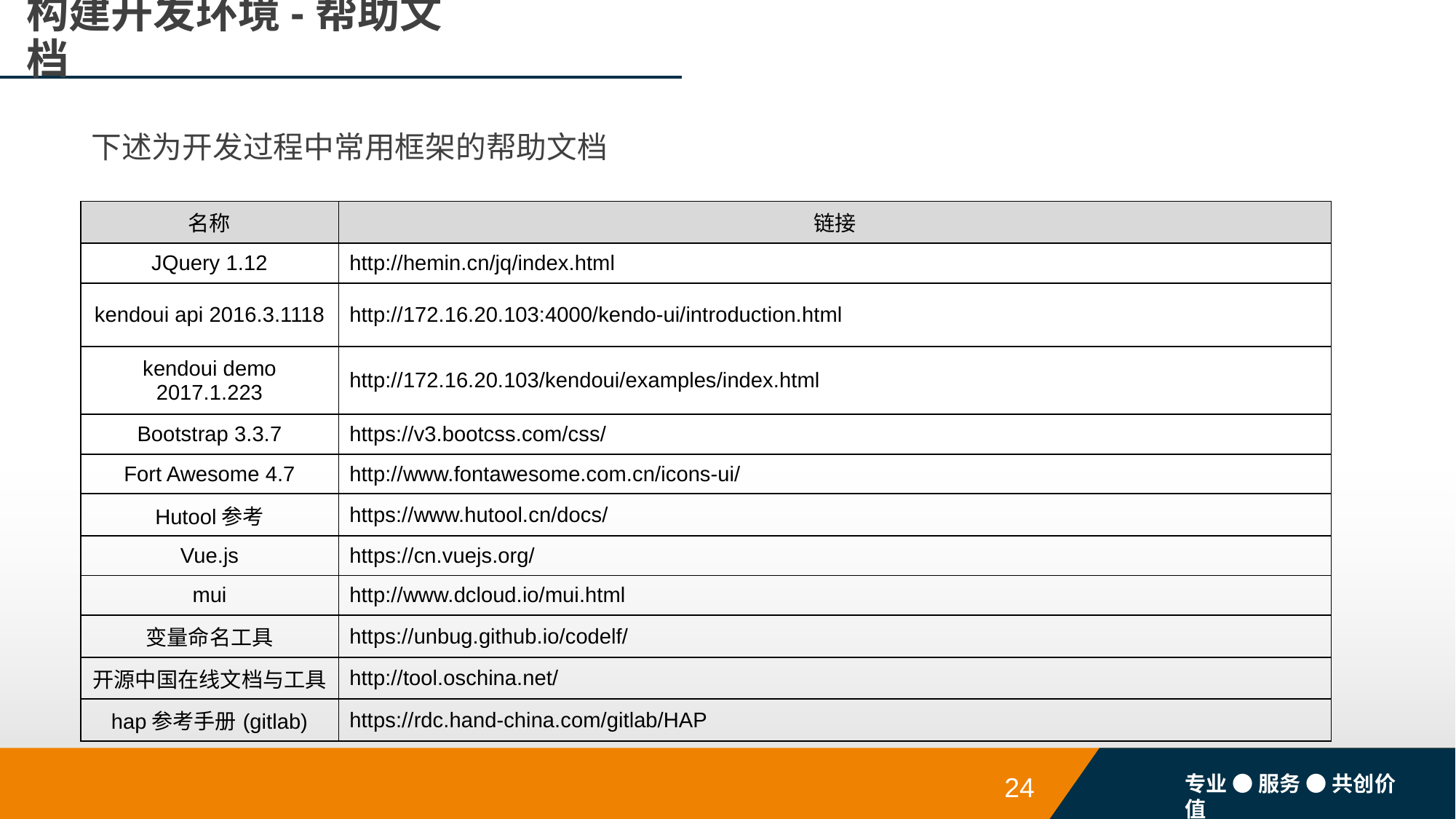

# 构建开发环境-帮助文档
下述为开发过程中常用框架的帮助文档
| 名称 | 链接 |
| --- | --- |
| JQuery 1.12 | http://hemin.cn/jq/index.html |
| kendoui api 2016.3.1118 | http://172.16.20.103:4000/kendo-ui/introduction.html |
| kendoui demo 2017.1.223 | http://172.16.20.103/kendoui/examples/index.html |
| Bootstrap 3.3.7 | https://v3.bootcss.com/css/ |
| Fort Awesome 4.7 | http://www.fontawesome.com.cn/icons-ui/ |
| Hutool参考 | https://www.hutool.cn/docs/ |
| Vue.js | https://cn.vuejs.org/ |
| mui | http://www.dcloud.io/mui.html |
| 变量命名工具 | https://unbug.github.io/codelf/ |
| 开源中国在线文档与工具 | http://tool.oschina.net/ |
| hap参考手册(gitlab) | https://rdc.hand-china.com/gitlab/HAP |